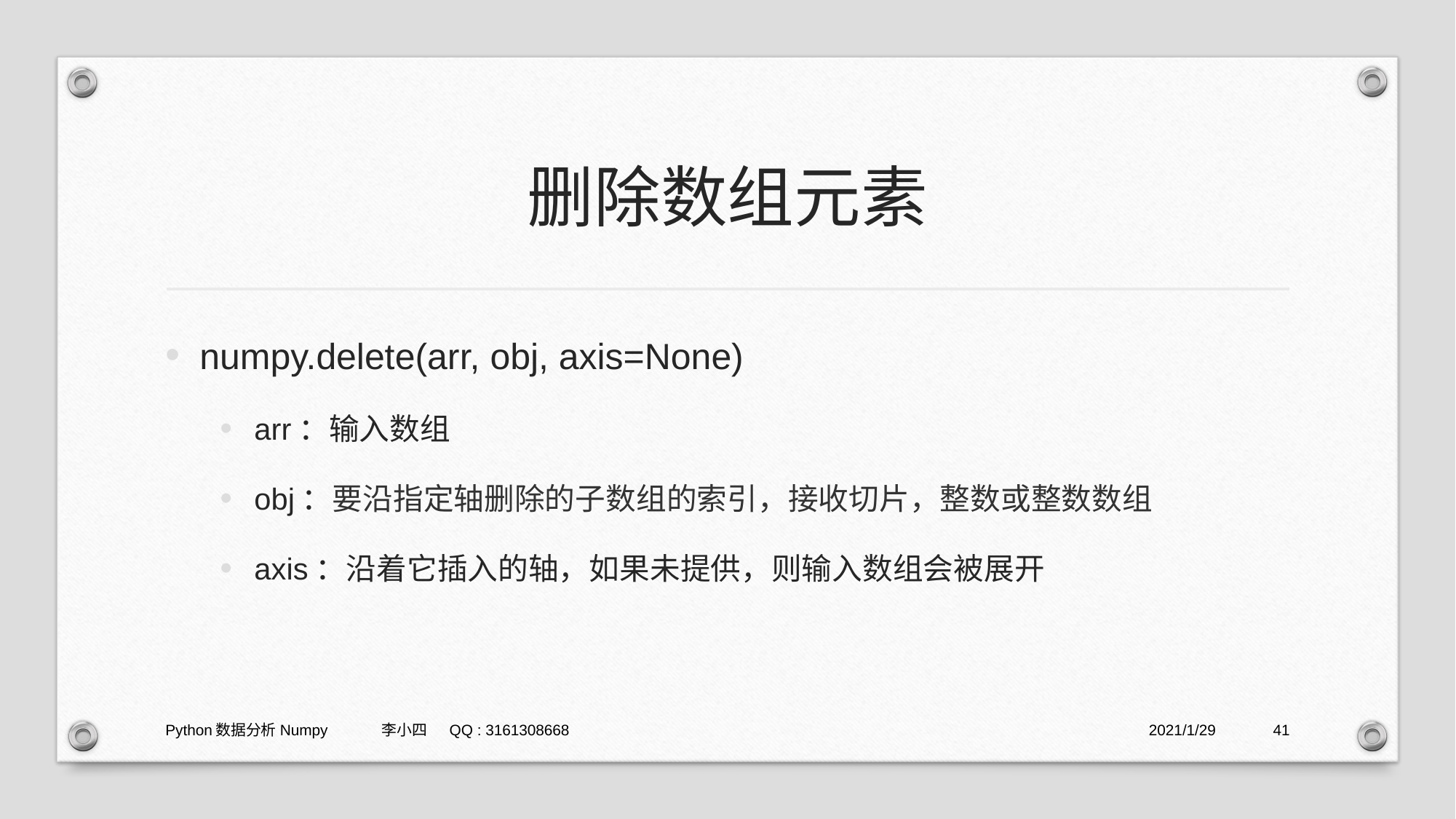

# 删除数组元素
numpy.delete(arr, obj, axis=None)
arr：输入数组
obj：要沿指定轴删除的子数组的索引，接收切片，整数或整数数组
axis：沿着它插入的轴，如果未提供，则输入数组会被展开
Python数据分析Numpy            李小四    QQ : 3161308668
2021/1/29
41